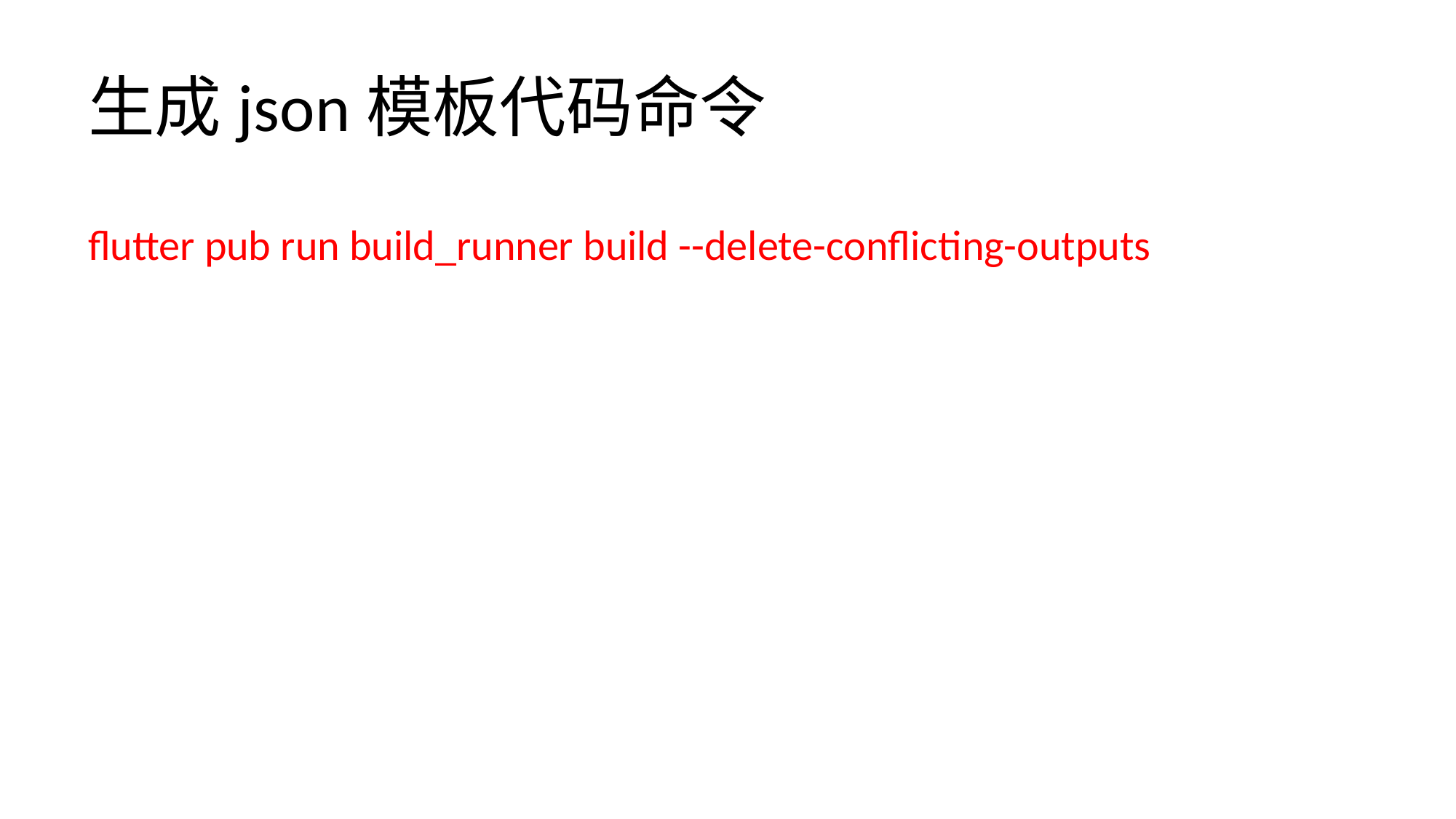

# 生成json模板代码命令
flutter pub run build_runner build --delete-conflicting-outputs